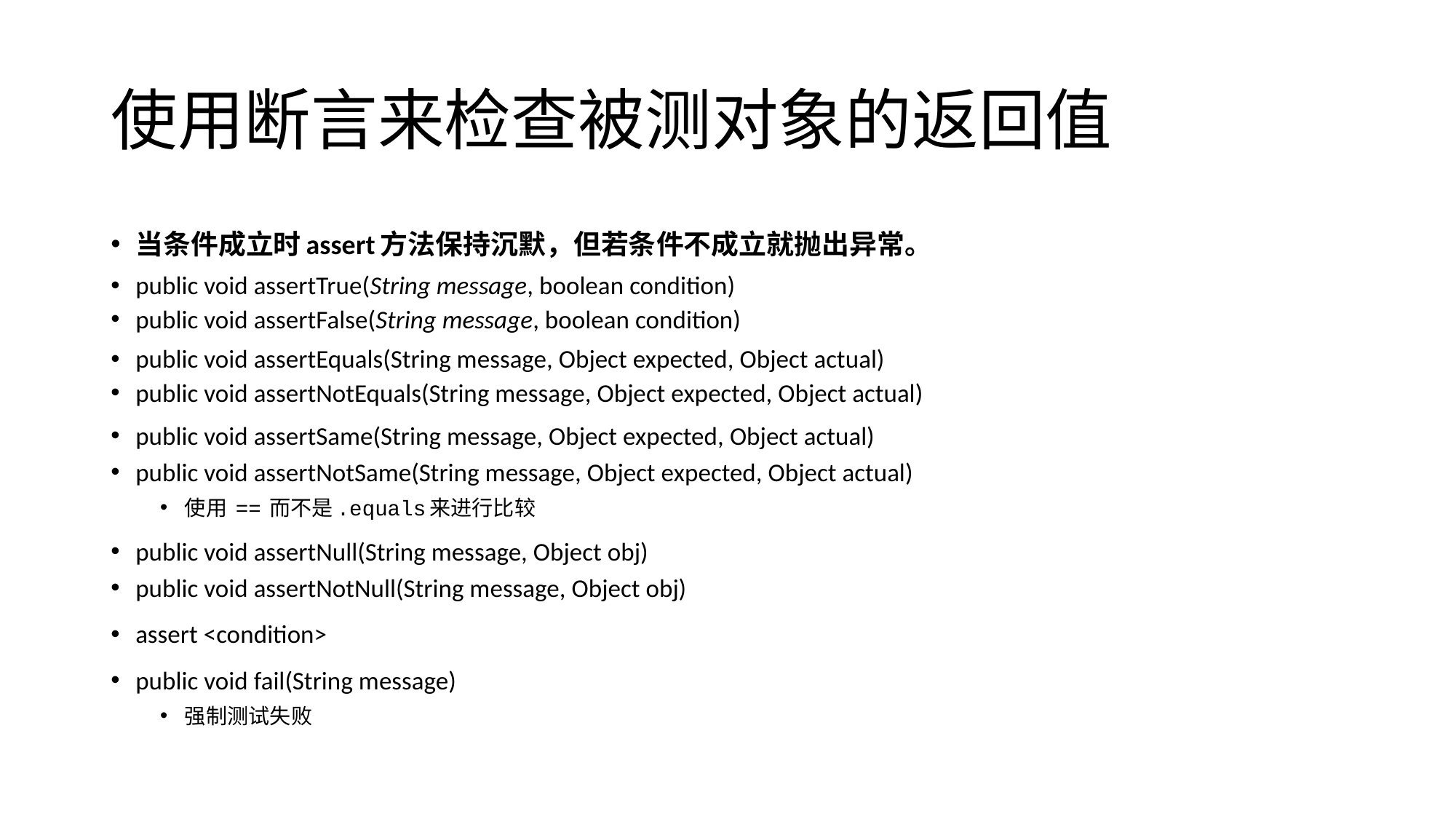

# 使用断言来检查被测对象的返回值
当条件成立时assert方法保持沉默，但若条件不成立就抛出异常。
public void assertTrue(String message, boolean condition)
public void assertFalse(String message, boolean condition)
public void assertEquals(String message, Object expected, Object actual)
public void assertNotEquals(String message, Object expected, Object actual)
public void assertSame(String message, Object expected, Object actual)
public void assertNotSame(String message, Object expected, Object actual)
使用 == 而不是.equals来进行比较
public void assertNull(String message, Object obj)
public void assertNotNull(String message, Object obj)
assert <condition>
public void fail(String message)
强制测试失败